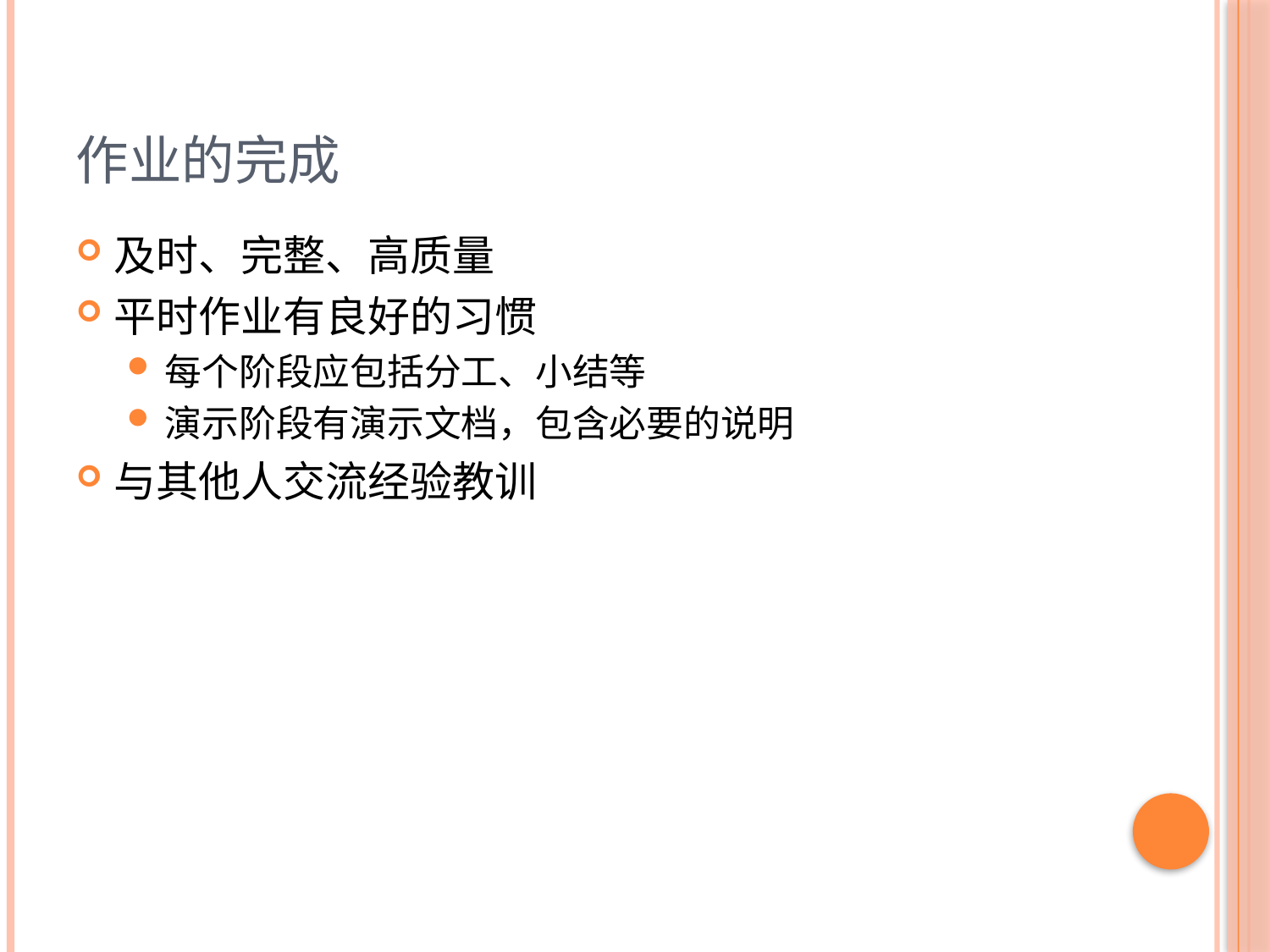

# 作业的完成
及时、完整、高质量
平时作业有良好的习惯
每个阶段应包括分工、小结等
演示阶段有演示文档，包含必要的说明
与其他人交流经验教训